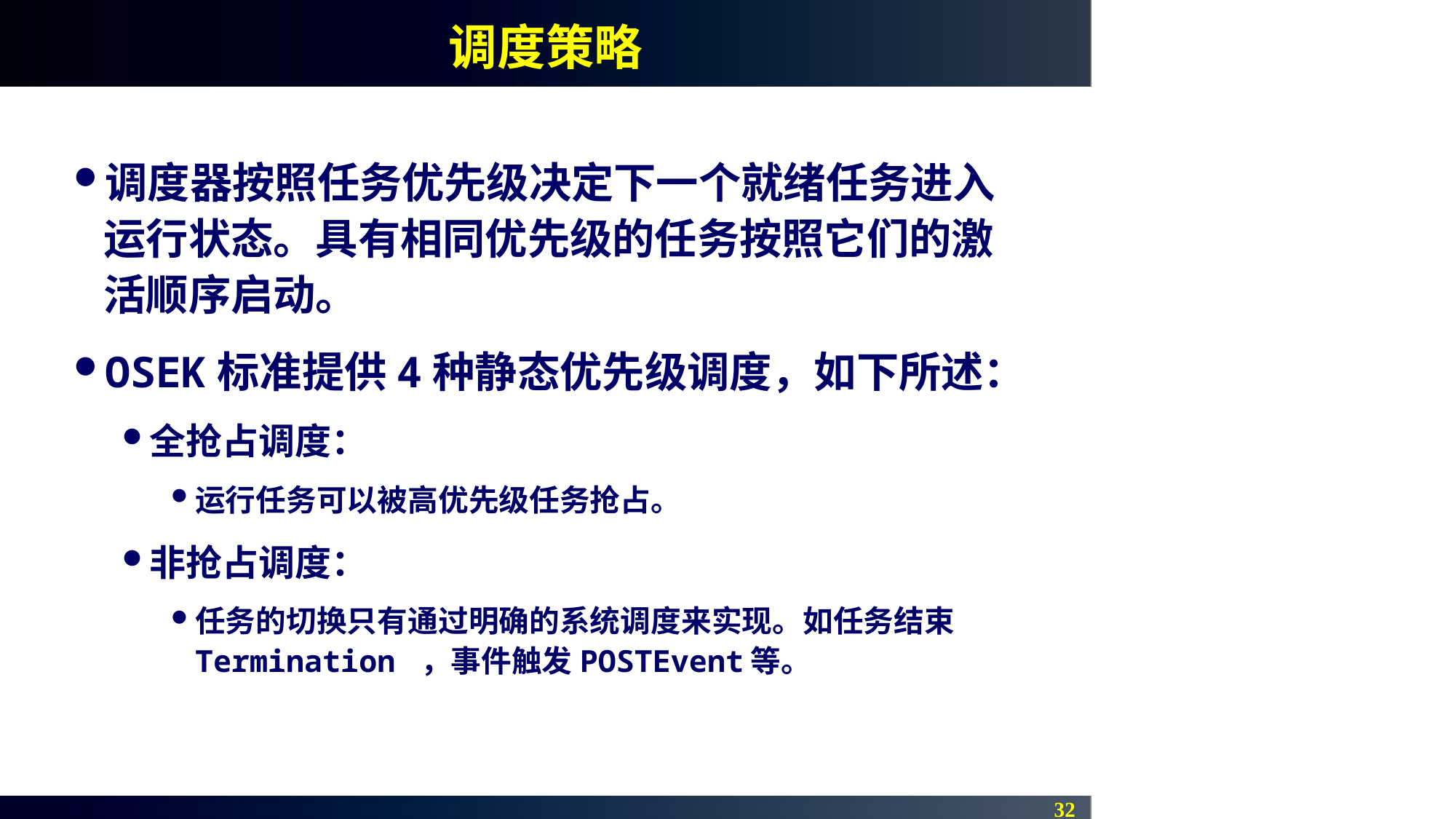

调度策略
调度器按照任务优先级决定下一个就绪任务进入运行状态。具有相同优先级的任务按照它们的激活顺序启动。
OSEK标准提供4种静态优先级调度，如下所述：
全抢占调度：
运行任务可以被高优先级任务抢占。
非抢占调度：
任务的切换只有通过明确的系统调度来实现。如任务结束Termination ，事件触发POSTEvent等。